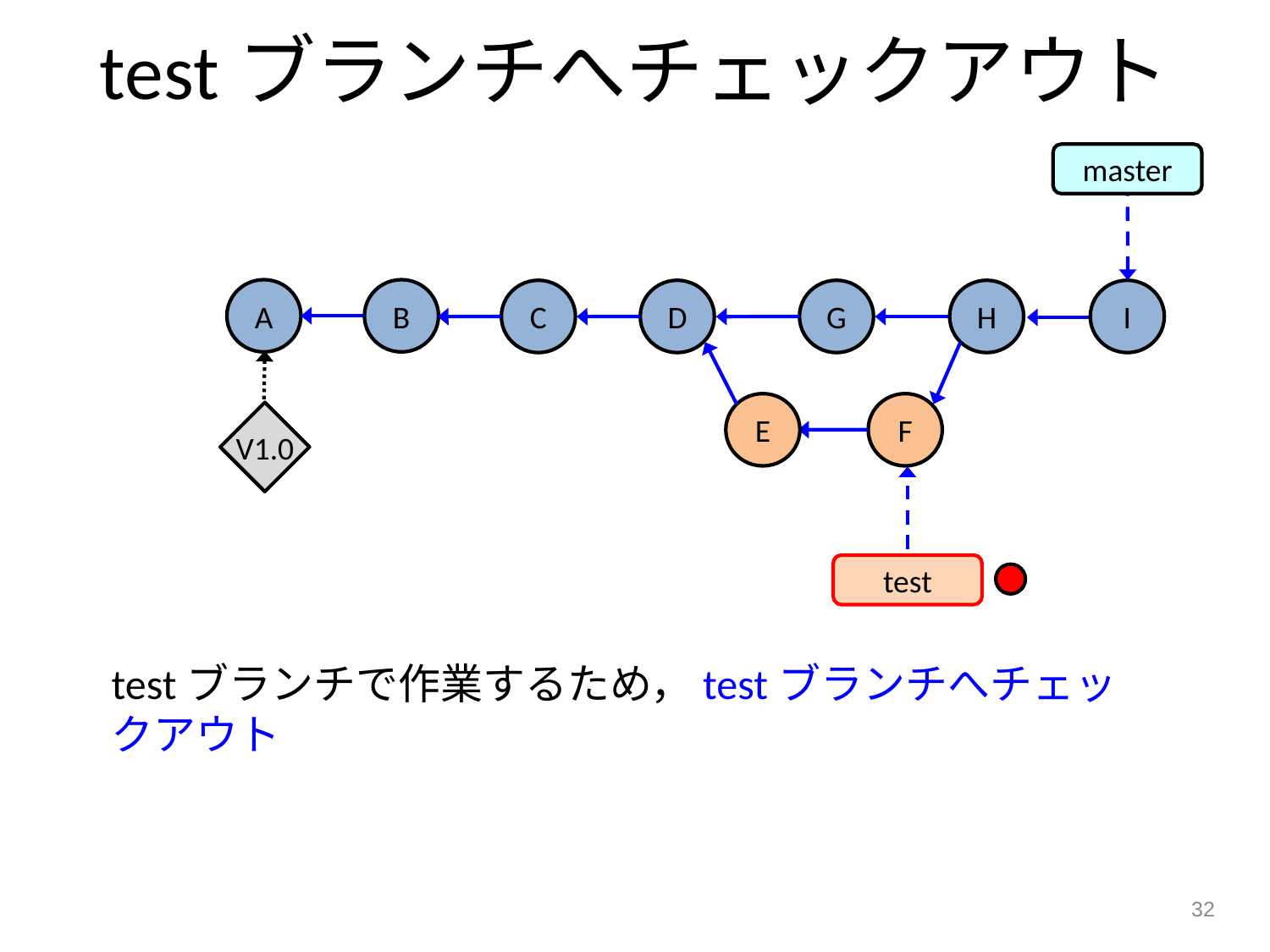

testブランチへチェックアウト
master
A
B
C
D
G
H
I
E
F

V1.0
test

testブランチで作業するため，testブランチへチェックアウト
32